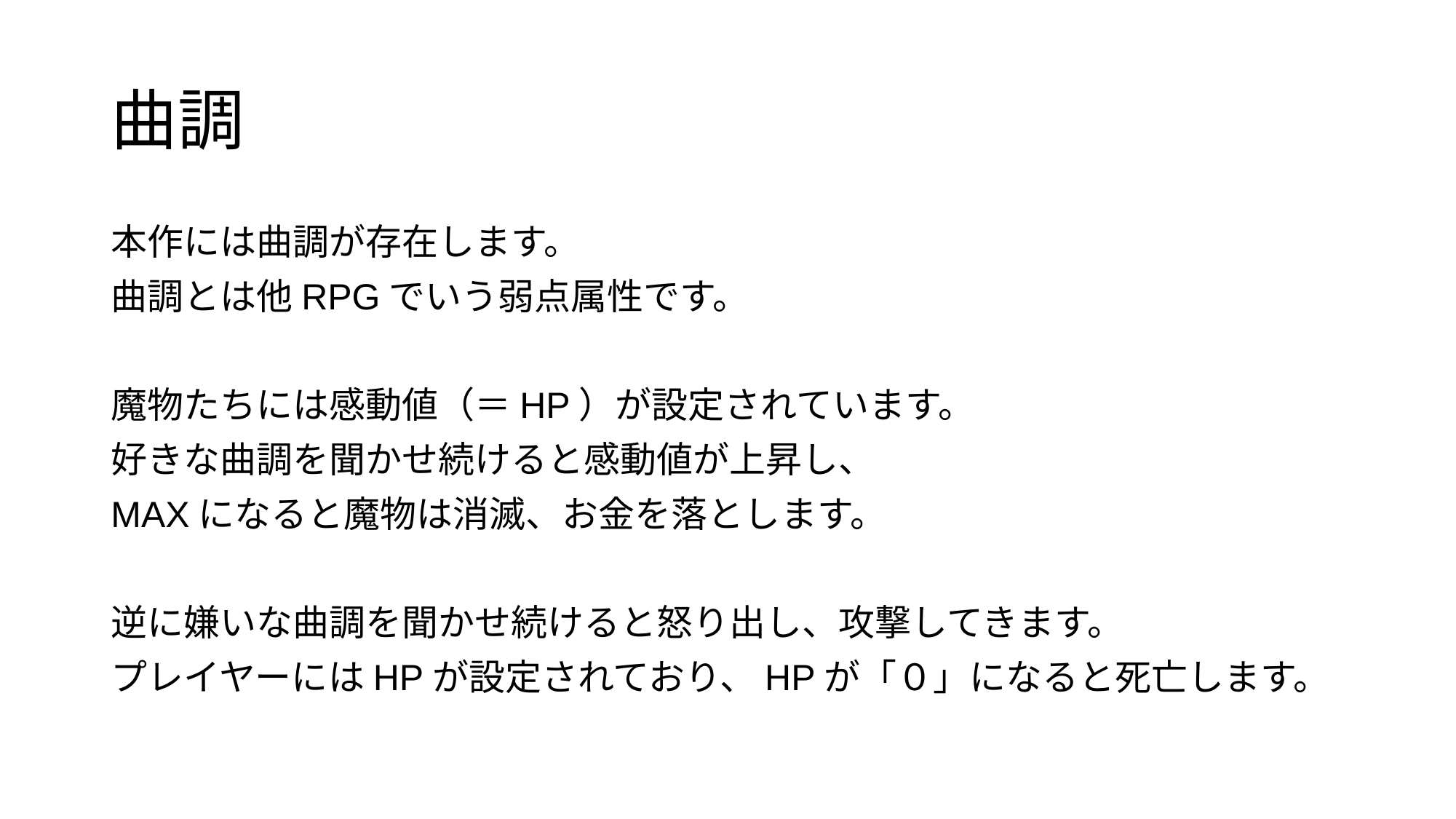

# 曲調
本作には曲調が存在します。
曲調とは他RPGでいう弱点属性です。

魔物たちには感動値（＝HP）が設定されています。
好きな曲調を聞かせ続けると感動値が上昇し、
MAXになると魔物は消滅、お金を落とします。

逆に嫌いな曲調を聞かせ続けると怒り出し、攻撃してきます。
プレイヤーにはHPが設定されており、HPが「０」になると死亡します。